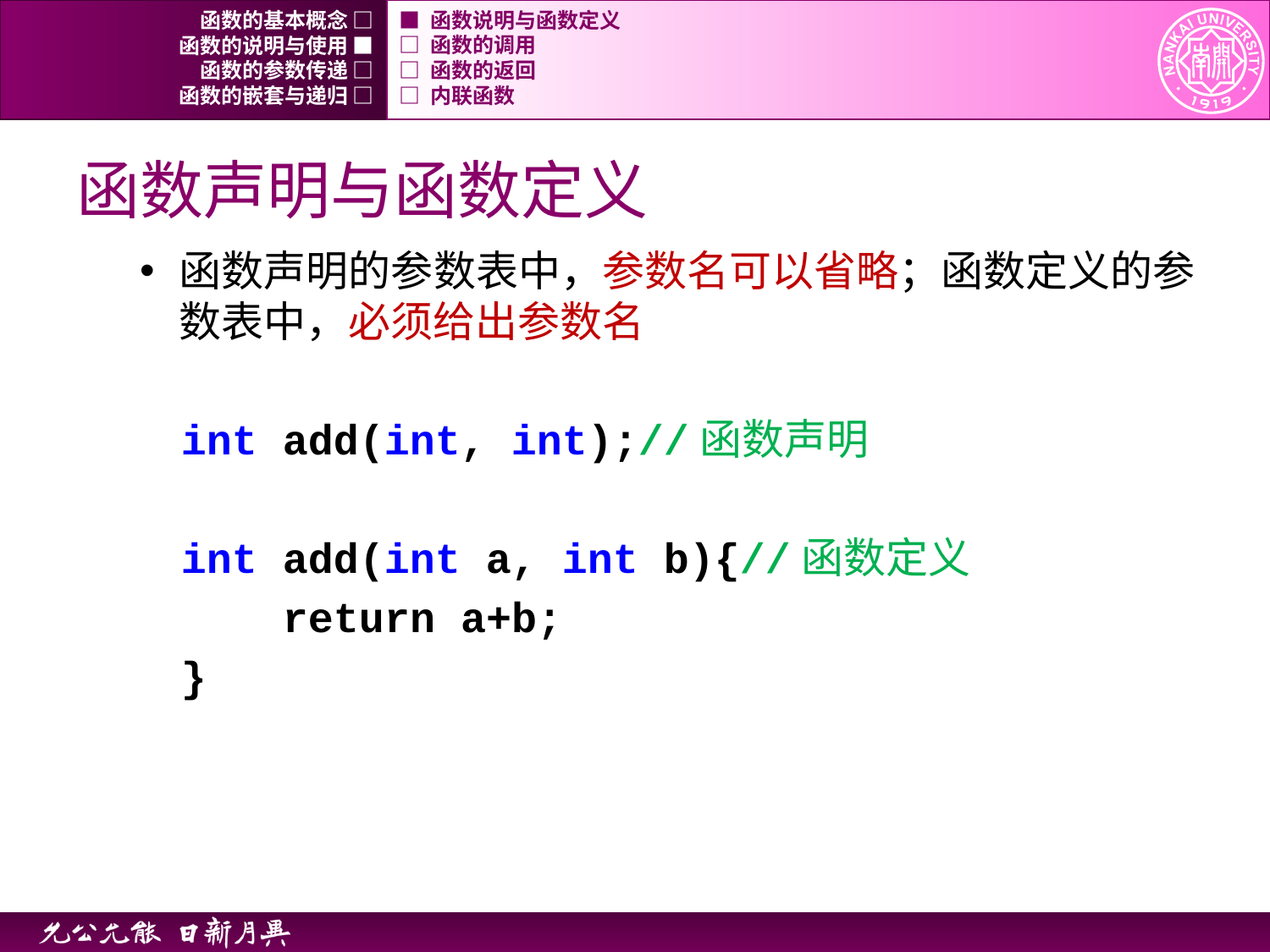

函数的基本概念 □
■ 函数说明与函数定义
函数的说明与使用 ■
□ 函数的调用
函数的参数传递 □
□ 函数的返回
函数的嵌套与递归 □
□ 内联函数
# 函数声明与函数定义
函数声明的参数表中，参数名可以省略；函数定义的参数表中，必须给出参数名
int add(int, int);//函数声明

int add(int a, int b){//函数定义
    return a+b;
}